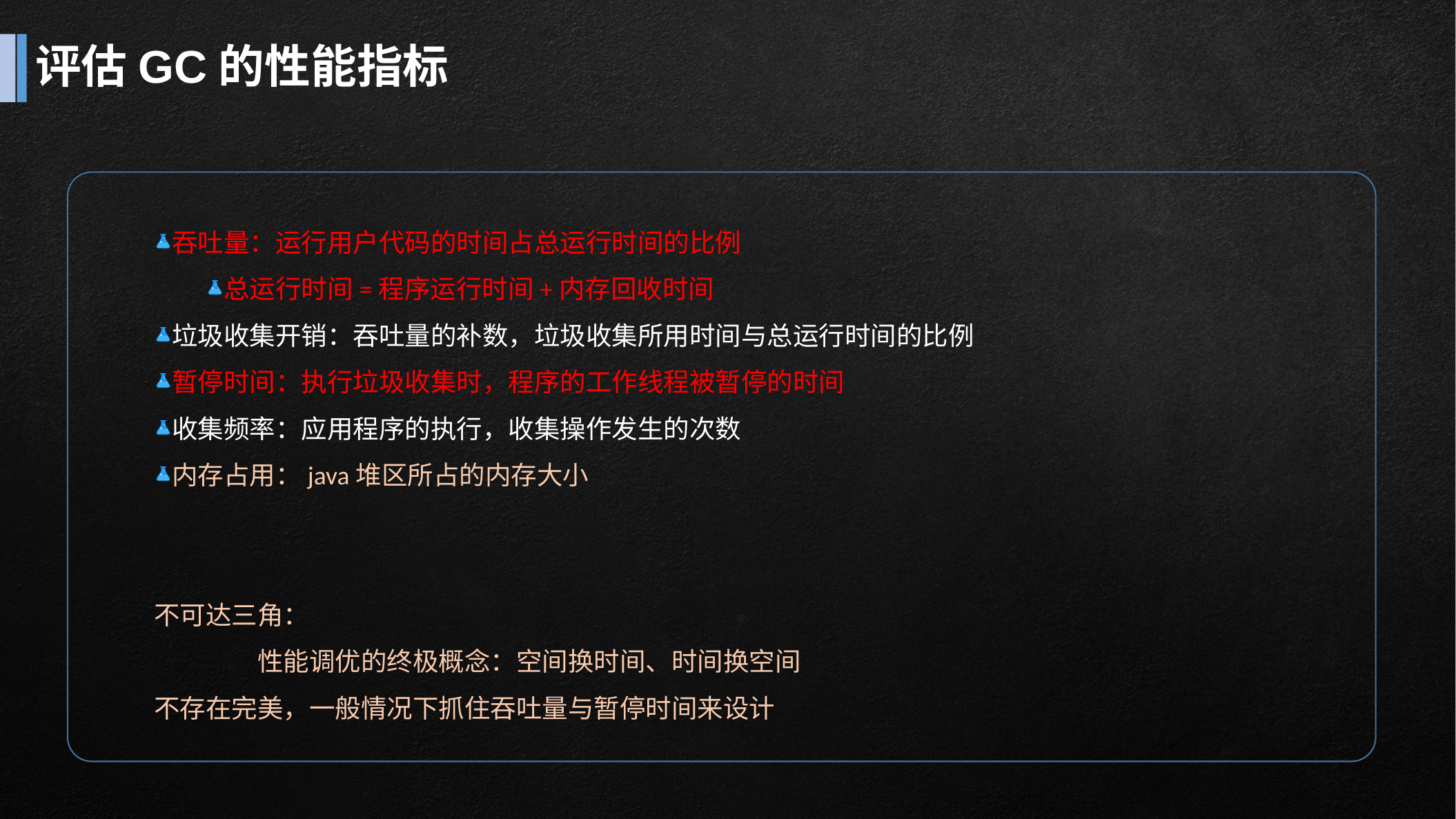

# 评估GC的性能指标

吞吐量：运行用户代码的时间占总运行时间的比例
总运行时间=程序运行时间+内存回收时间
垃圾收集开销：吞吐量的补数，垃圾收集所用时间与总运行时间的比例
暂停时间：执行垃圾收集时，程序的工作线程被暂停的时间
收集频率：应用程序的执行，收集操作发生的次数
内存占用：java堆区所占的内存大小

不可达三角：
	性能调优的终极概念：空间换时间、时间换空间
不存在完美，一般情况下抓住吞吐量与暂停时间来设计